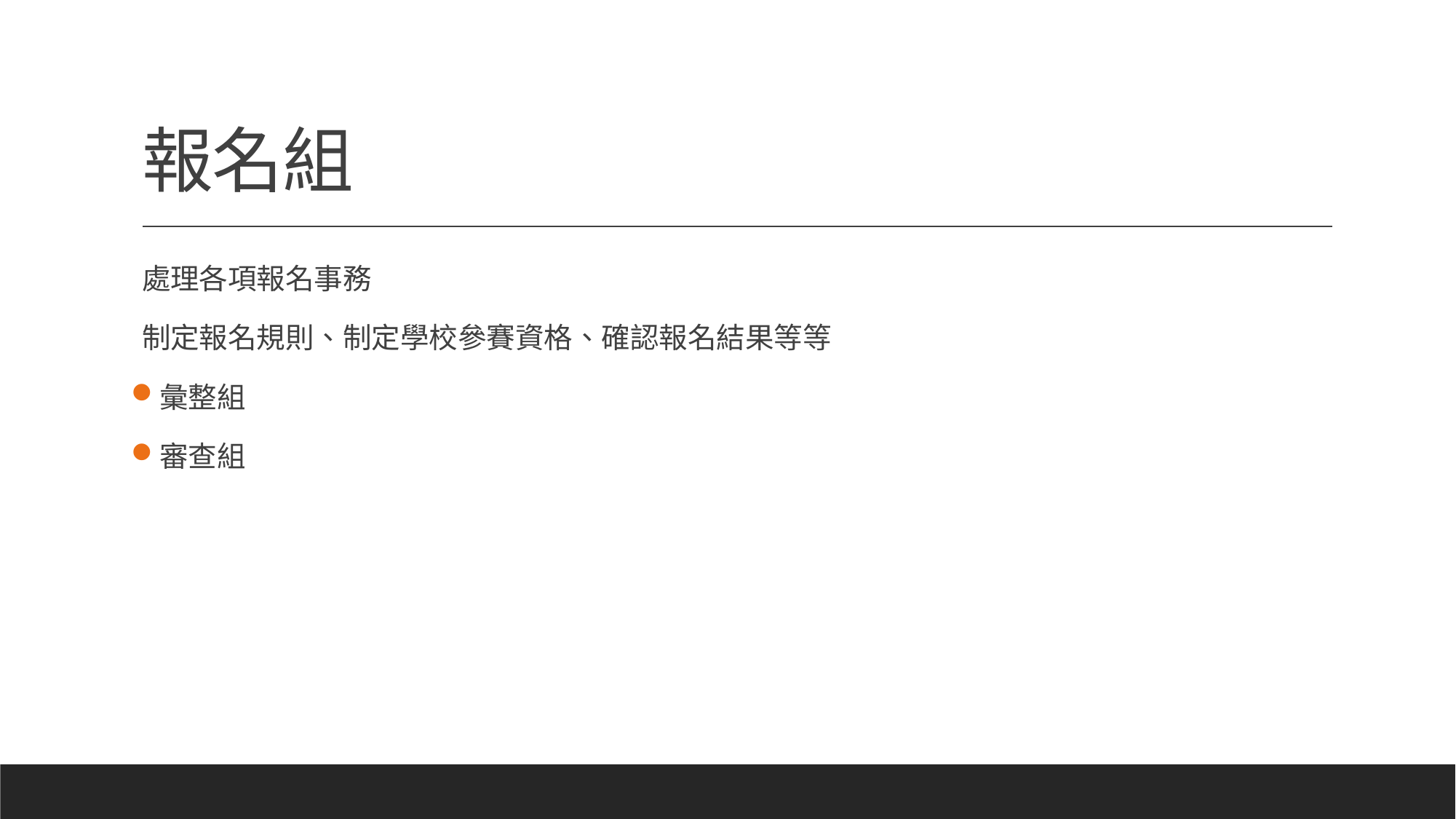

# 報名組
處理各項報名事務
制定報名規則、制定學校參賽資格、確認報名結果等等
彙整組
審查組